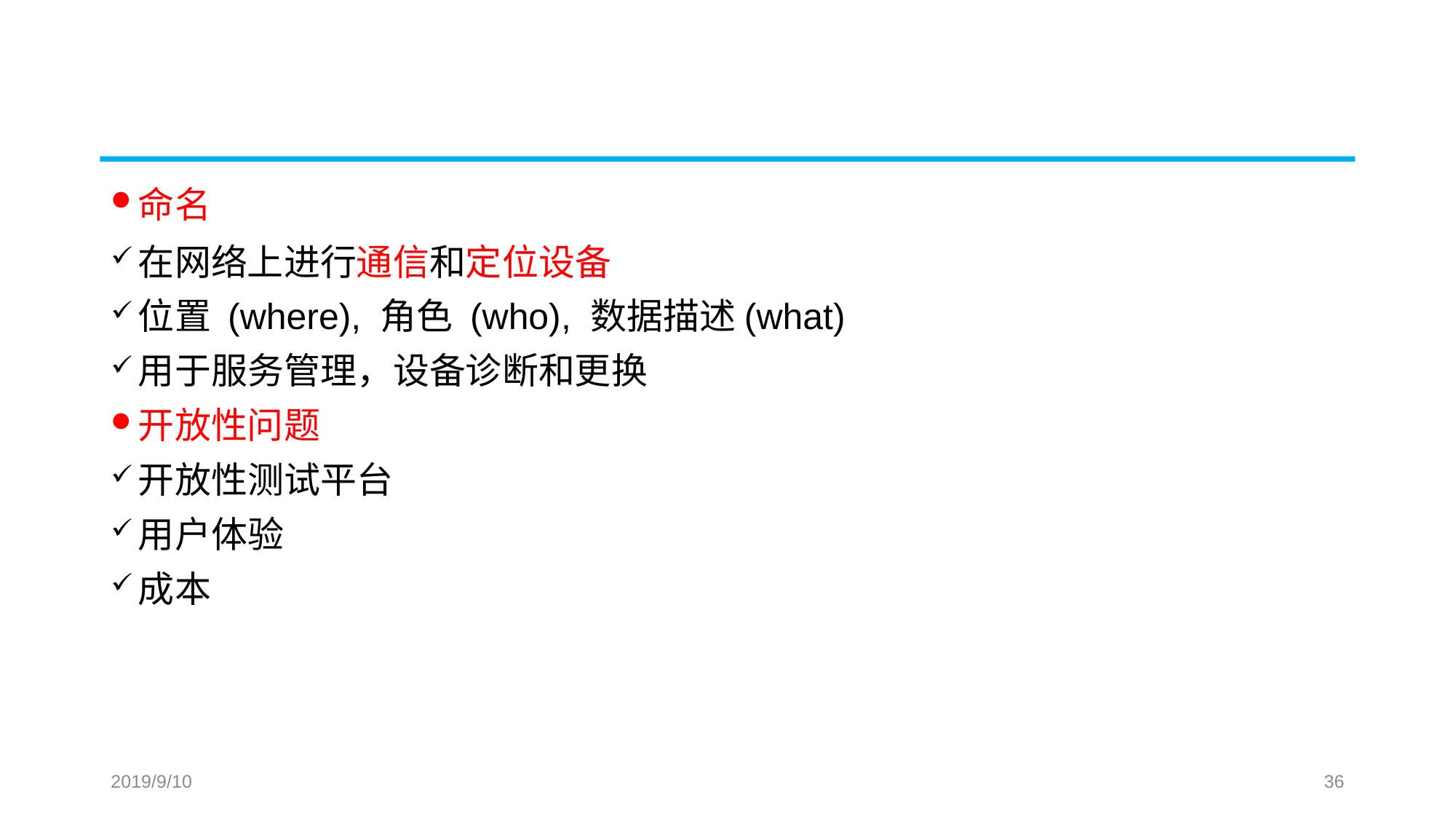

#
命名
在网络上进行通信和定位设备
位置 (where), 角色 (who), 数据描述(what)
用于服务管理，设备诊断和更换
开放性问题
开放性测试平台
用户体验
成本

2019/9/10
36